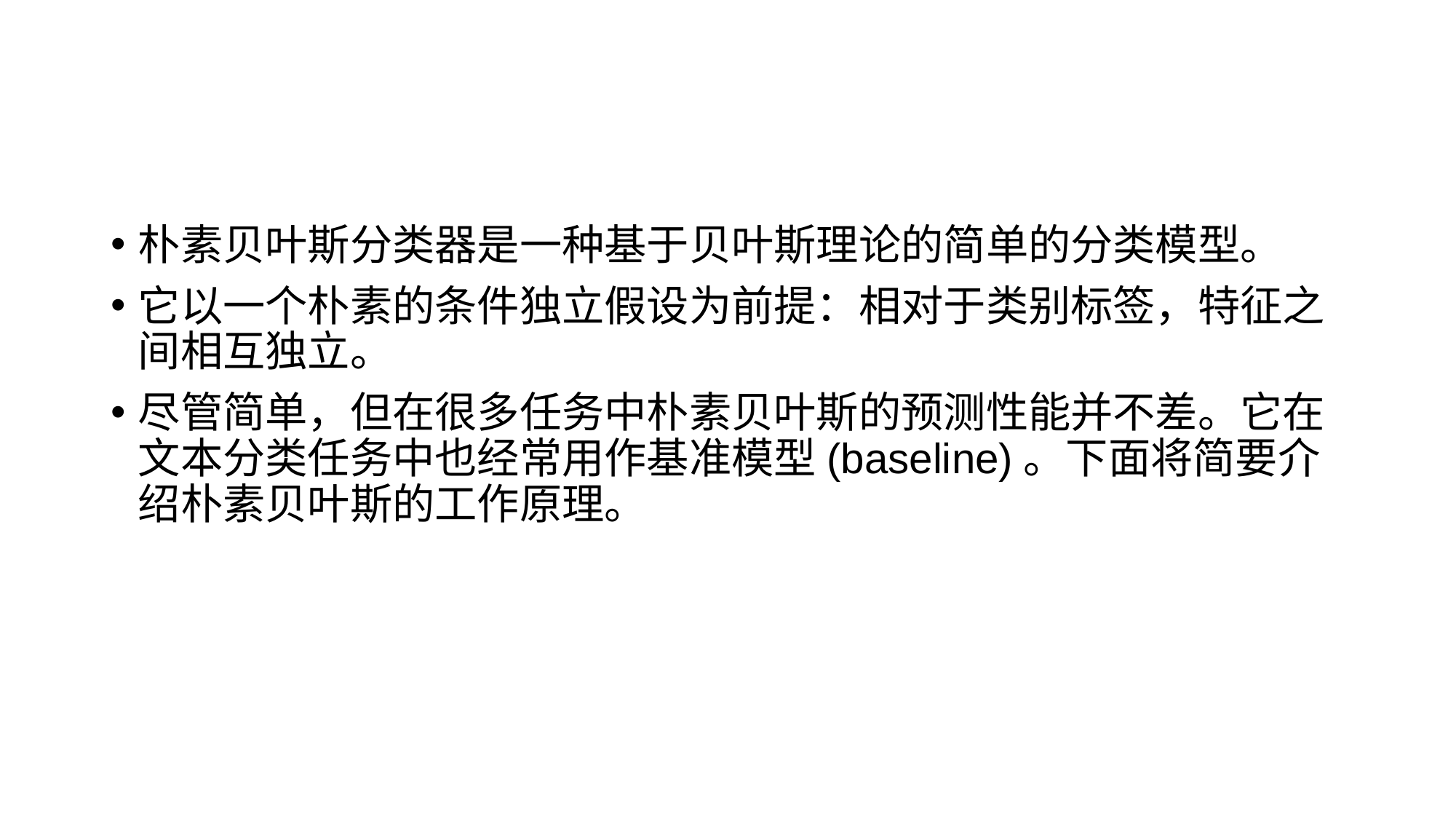

#
朴素贝叶斯分类器是一种基于贝叶斯理论的简单的分类模型。
它以一个朴素的条件独立假设为前提：相对于类别标签，特征之间相互独立。
尽管简单，但在很多任务中朴素贝叶斯的预测性能并不差。它在文本分类任务中也经常用作基准模型(baseline)。下面将简要介绍朴素贝叶斯的工作原理。